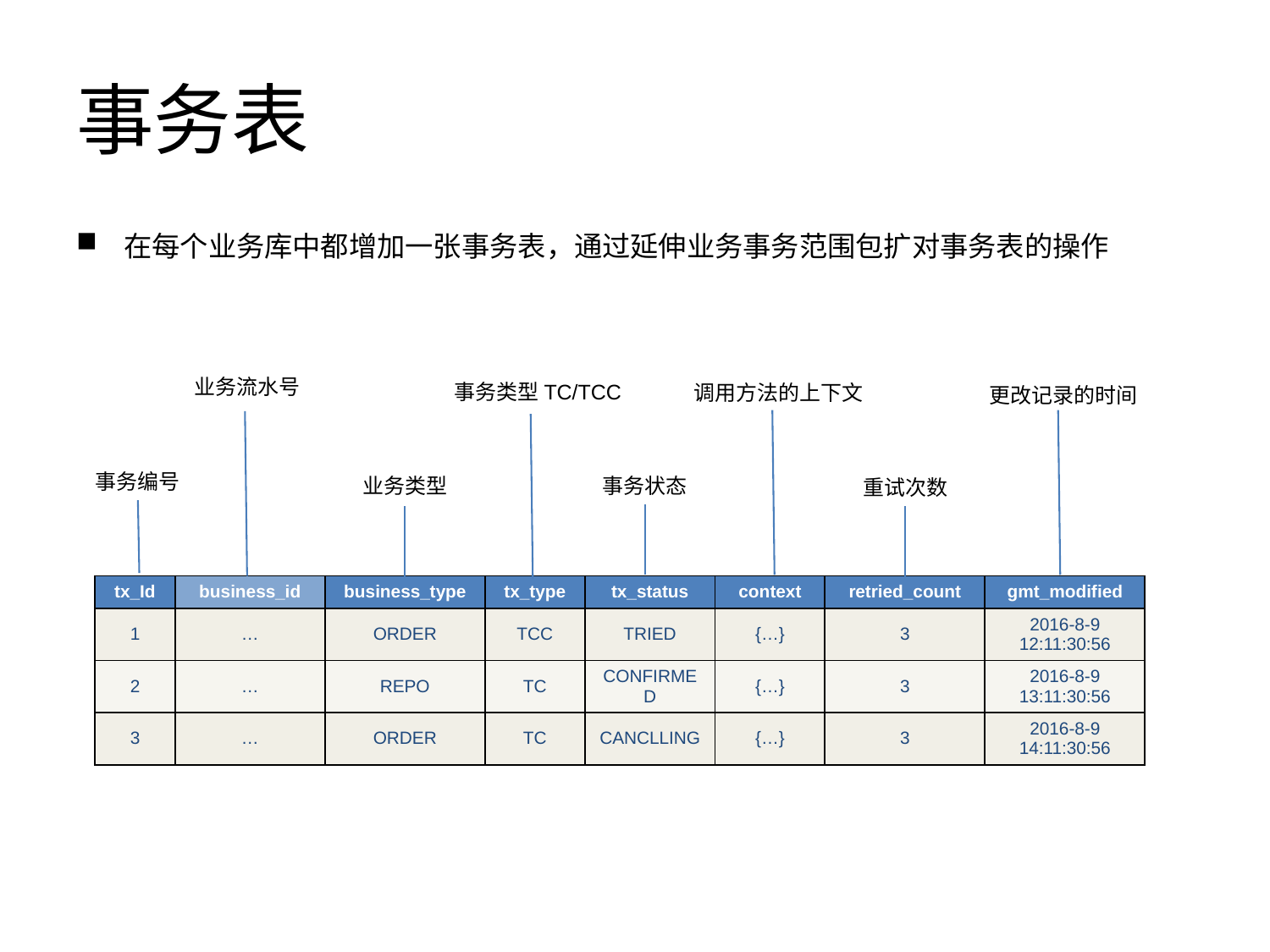

# 事务表
在每个业务库中都增加一张事务表，通过延伸业务事务范围包扩对事务表的操作
业务流水号
事务类型TC/TCC
调用方法的上下文
更改记录的时间
事务编号
业务类型
事务状态
重试次数
| tx\_Id | business\_id | business\_type | tx\_type | tx\_status | context | retried\_count | gmt\_modified |
| --- | --- | --- | --- | --- | --- | --- | --- |
| 1 | … | ORDER | TCC | TRIED | {…} | 3 | 2016-8-9 12:11:30:56 |
| 2 | … | REPO | TC | CONFIRMED | {…} | 3 | 2016-8-9 13:11:30:56 |
| 3 | … | ORDER | TC | CANCLLING | {…} | 3 | 2016-8-9 14:11:30:56 |